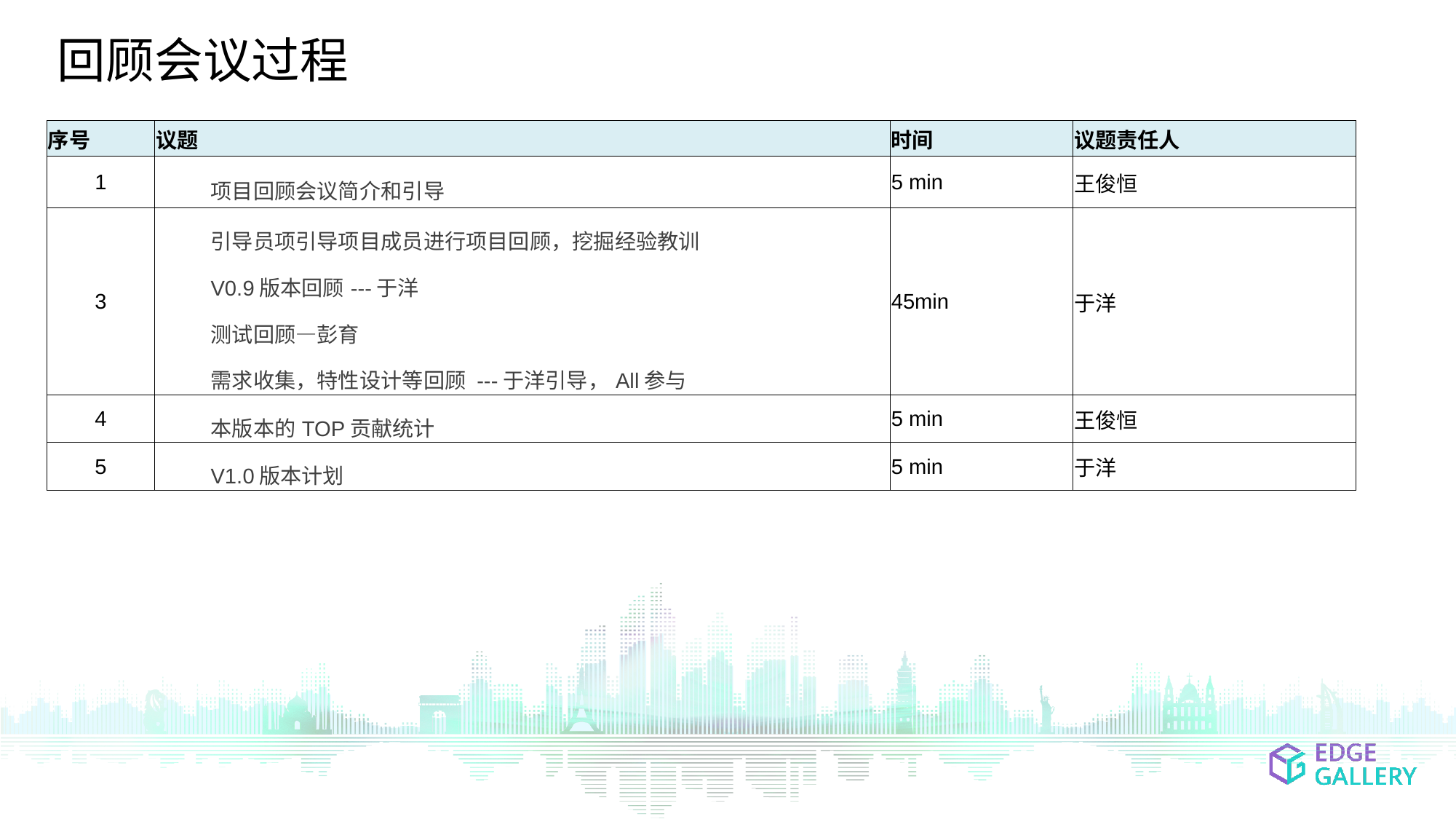

# 回顾会议过程
| 序号 | 议题 | 时间 | 议题责任人 |
| --- | --- | --- | --- |
| 1 | 项目回顾会议简介和引导 | 5 min | 王俊恒 |
| 3 | 引导员项引导项目成员进行项目回顾，挖掘经验教训 V0.9版本回顾---于洋 测试回顾—彭育 需求收集，特性设计等回顾 ---于洋引导，All参与 | 45min | 于洋 |
| 4 | 本版本的TOP贡献统计 | 5 min | 王俊恒 |
| 5 | V1.0版本计划 | 5 min | 于洋 |